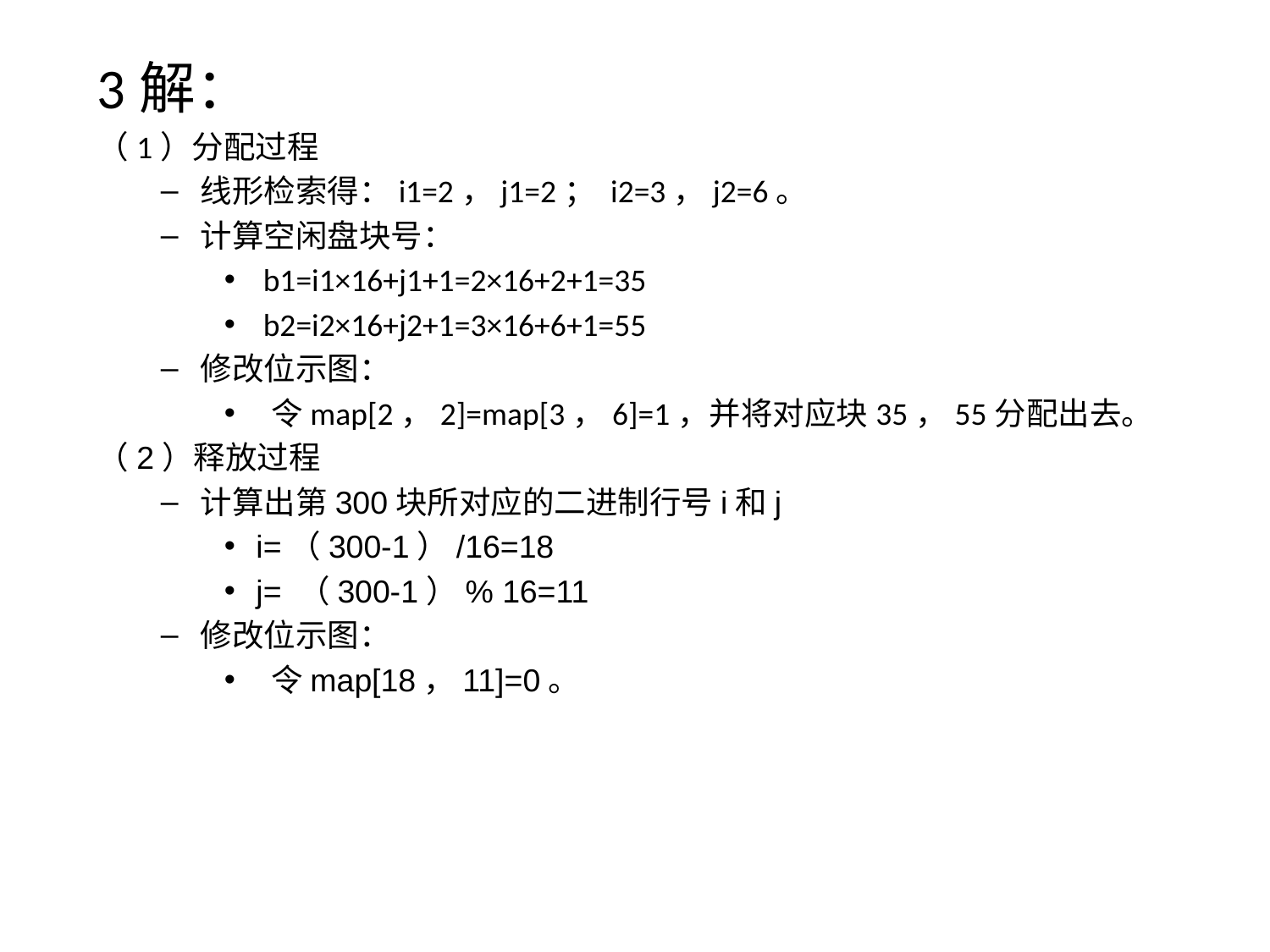

3解：
（1）分配过程
线形检索得：i1=2，j1=2； i2=3，j2=6。
计算空闲盘块号：
 b1=i1×16+j1+1=2×16+2+1=35
 b2=i2×16+j2+1=3×16+6+1=55
修改位示图：
 令map[2，2]=map[3，6]=1，并将对应块35，55分配出去。
（2）释放过程
计算出第300块所对应的二进制行号i和j
i=（300-1）/16=18
j= （300-1）% 16=11
修改位示图：
 令map[18，11]=0。